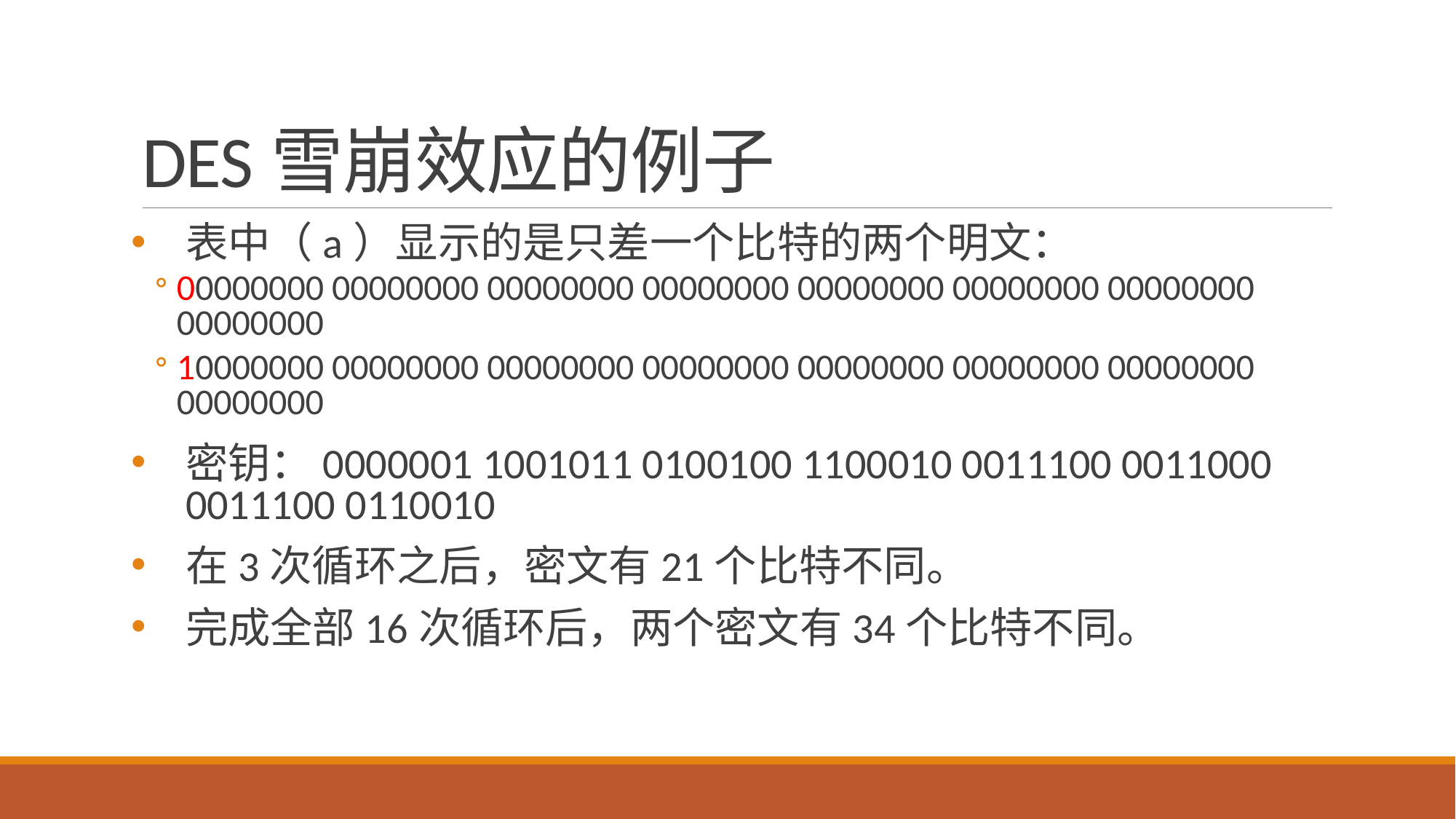

# DES雪崩效应的例子
表中（a）显示的是只差一个比特的两个明文：
00000000 00000000 00000000 00000000 00000000 00000000 00000000 00000000
10000000 00000000 00000000 00000000 00000000 00000000 00000000 00000000
密钥：0000001 1001011 0100100 1100010 0011100 0011000 0011100 0110010
在3次循环之后，密文有21个比特不同。
完成全部16次循环后，两个密文有34个比特不同。
33